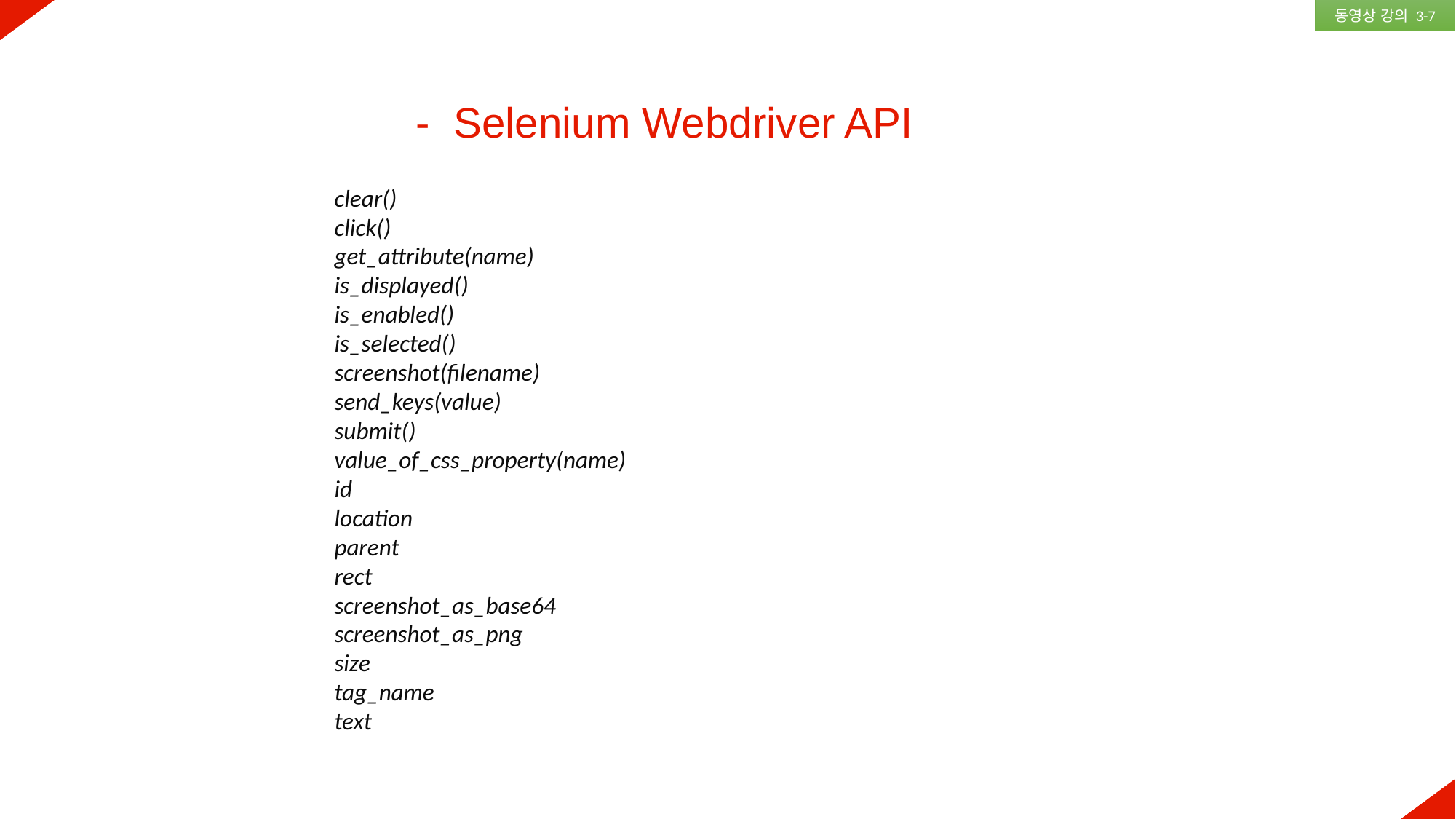

동영상 강의 3-7
-  Selenium Webdriver API
clear()
click()
get_attribute(name)
is_displayed()
is_enabled()
is_selected()
screenshot(filename)
send_keys(value)
submit()
value_of_css_property(name)
id
location
parent
rect
screenshot_as_base64
screenshot_as_png
size
tag_name
text